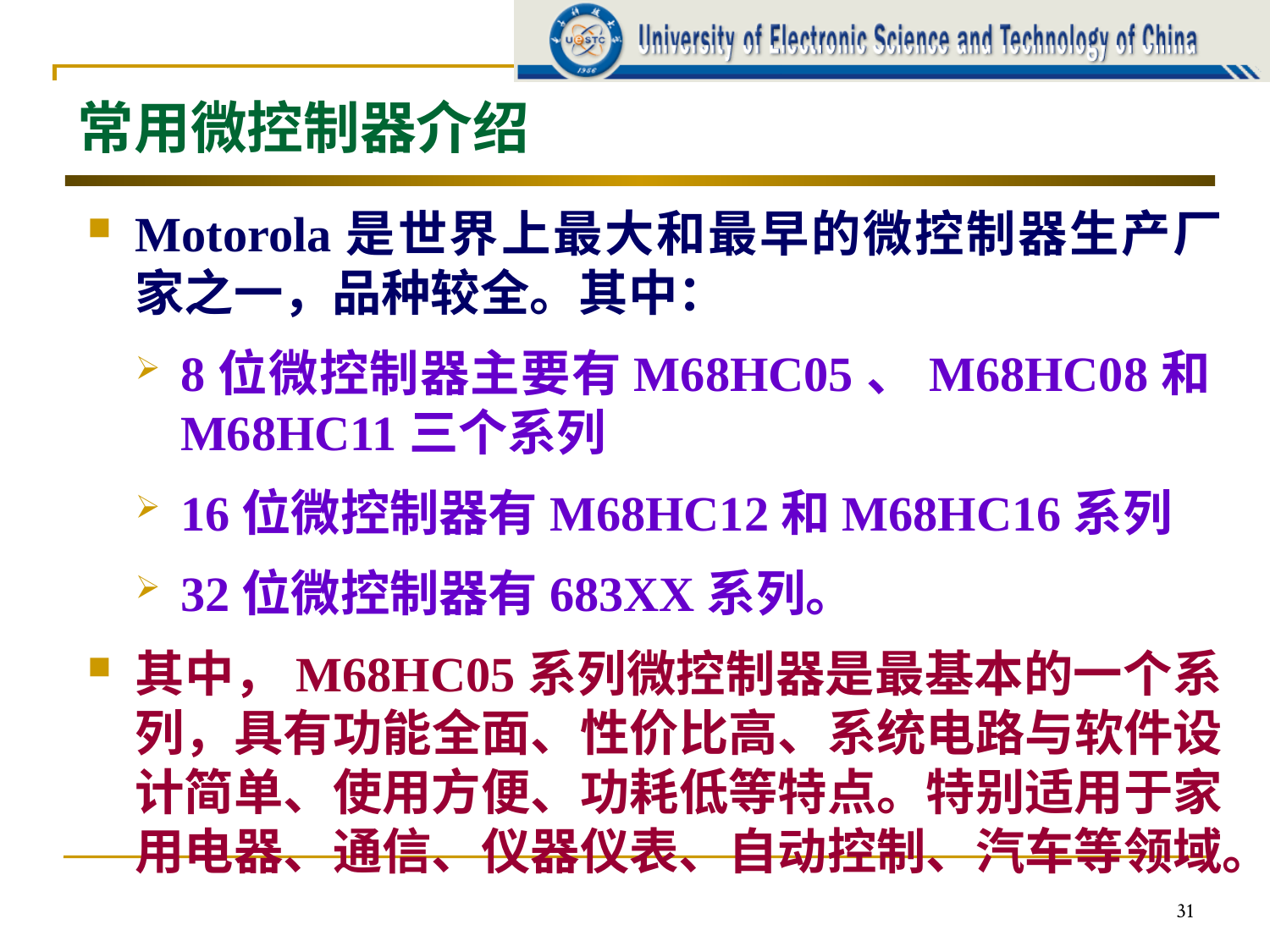

# 常用微控制器介绍
Motorola是世界上最大和最早的微控制器生产厂家之一，品种较全。其中：
8位微控制器主要有M68HC05、M68HC08和M68HC11三个系列
16位微控制器有M68HC12和M68HC16系列
32位微控制器有683XX系列。
其中，M68HC05系列微控制器是最基本的一个系列，具有功能全面、性价比高、系统电路与软件设计简单、使用方便、功耗低等特点。特别适用于家用电器、通信、仪器仪表、自动控制、汽车等领域。
31